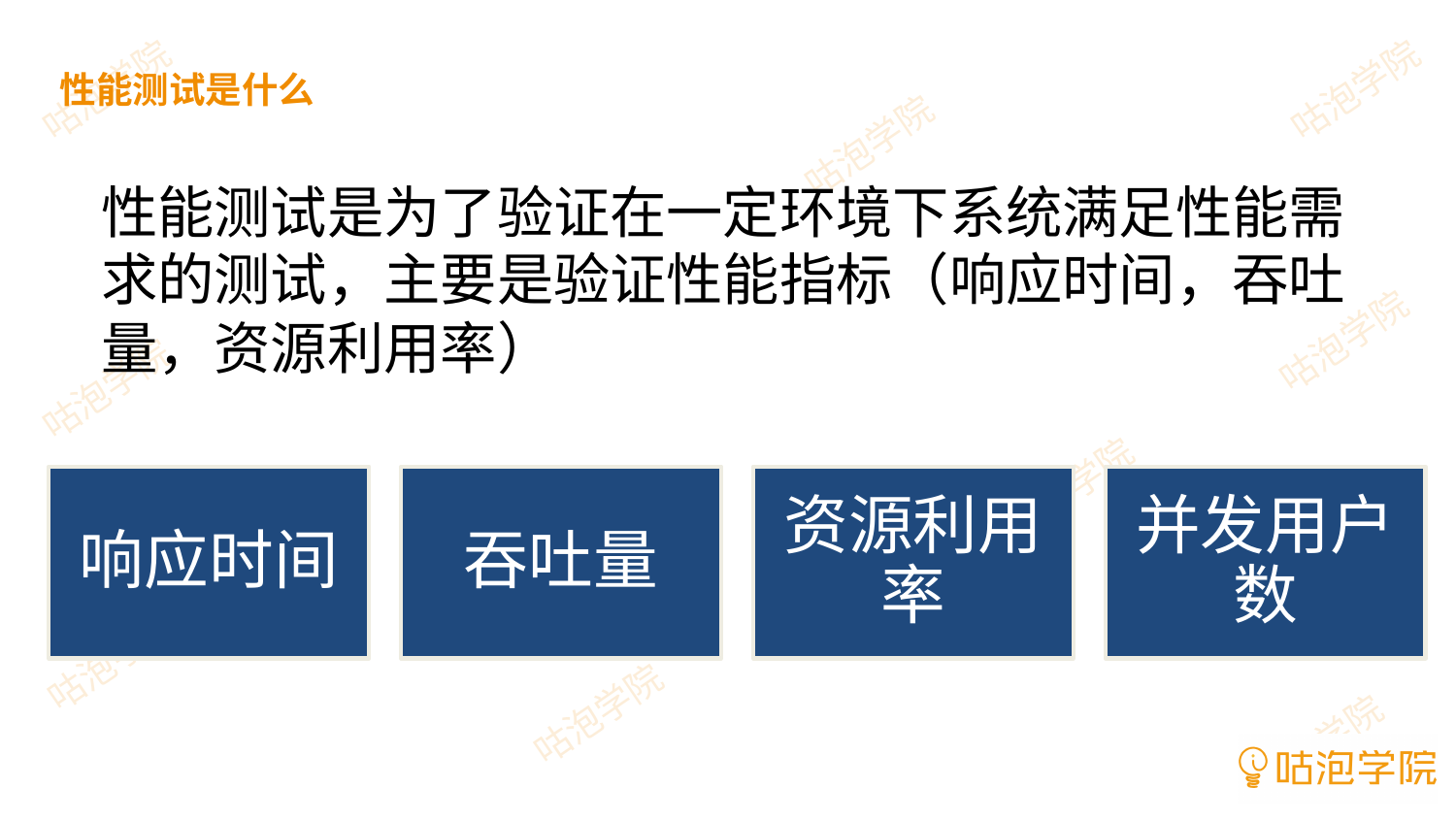

性能测试是什么

性能测试是为了验证在一定环境下系统满足性能需求的测试，主要是验证性能指标（响应时间，吞吐量，资源利用率）

响应时间
吞吐量
资源利用率
并发用户数